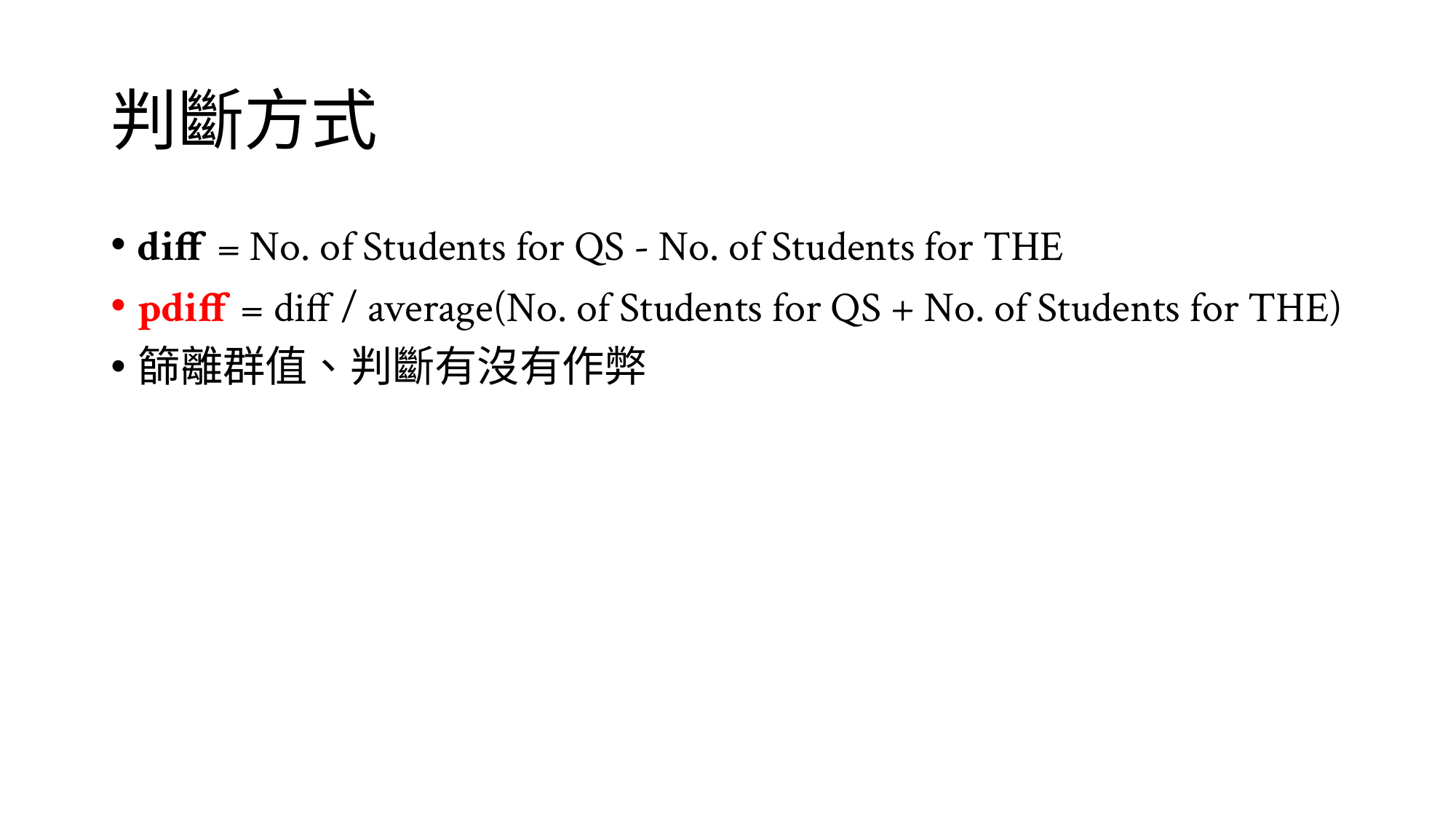

# 判斷方式
diff = No. of Students for QS - No. of Students for THE
pdiff = diff / average(No. of Students for QS + No. of Students for THE)
篩離群值、判斷有沒有作弊